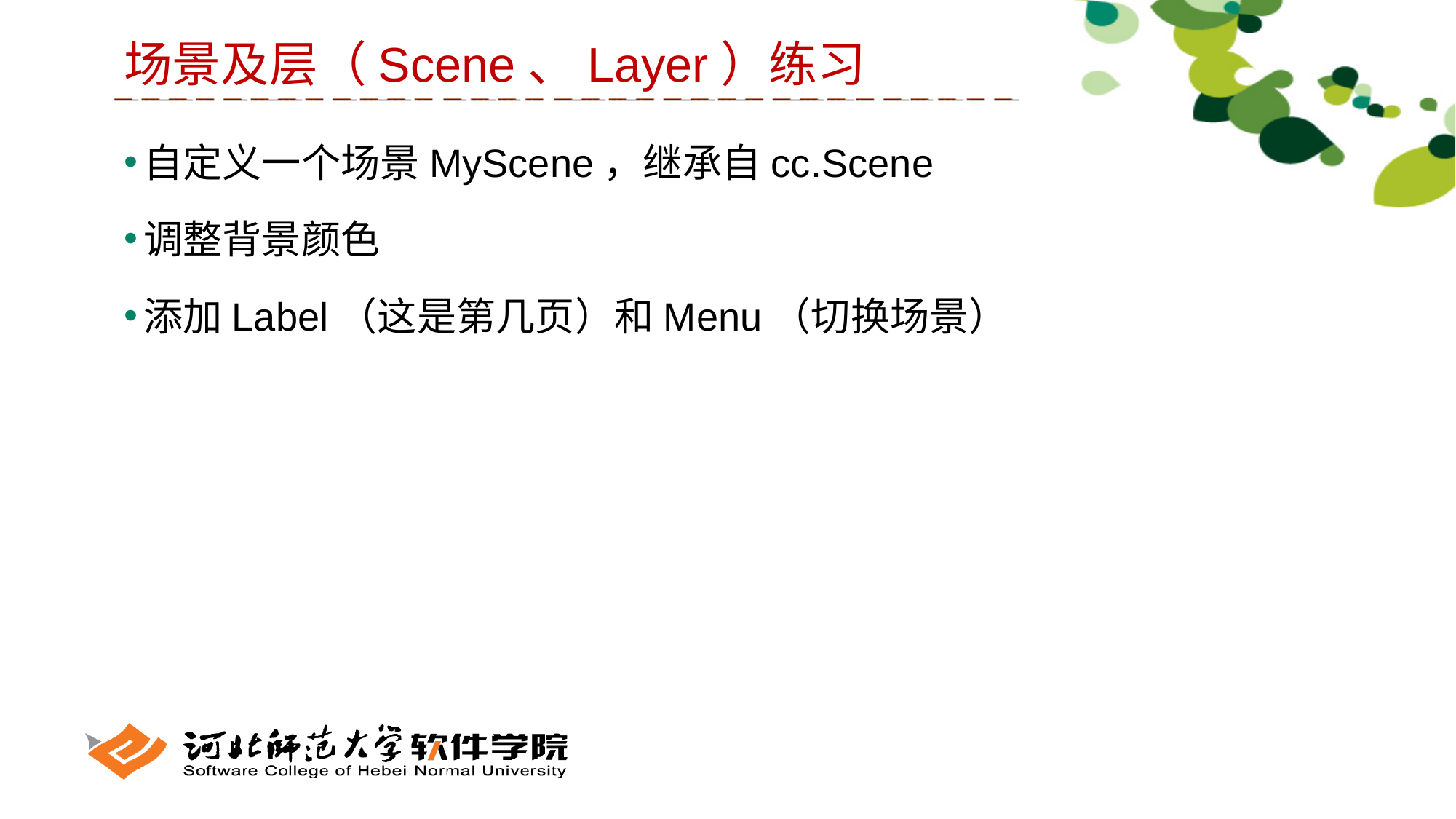

场景及层（Scene、Layer）练习
自定义一个场景MyScene，继承自cc.Scene
调整背景颜色
添加Label（这是第几页）和Menu（切换场景）